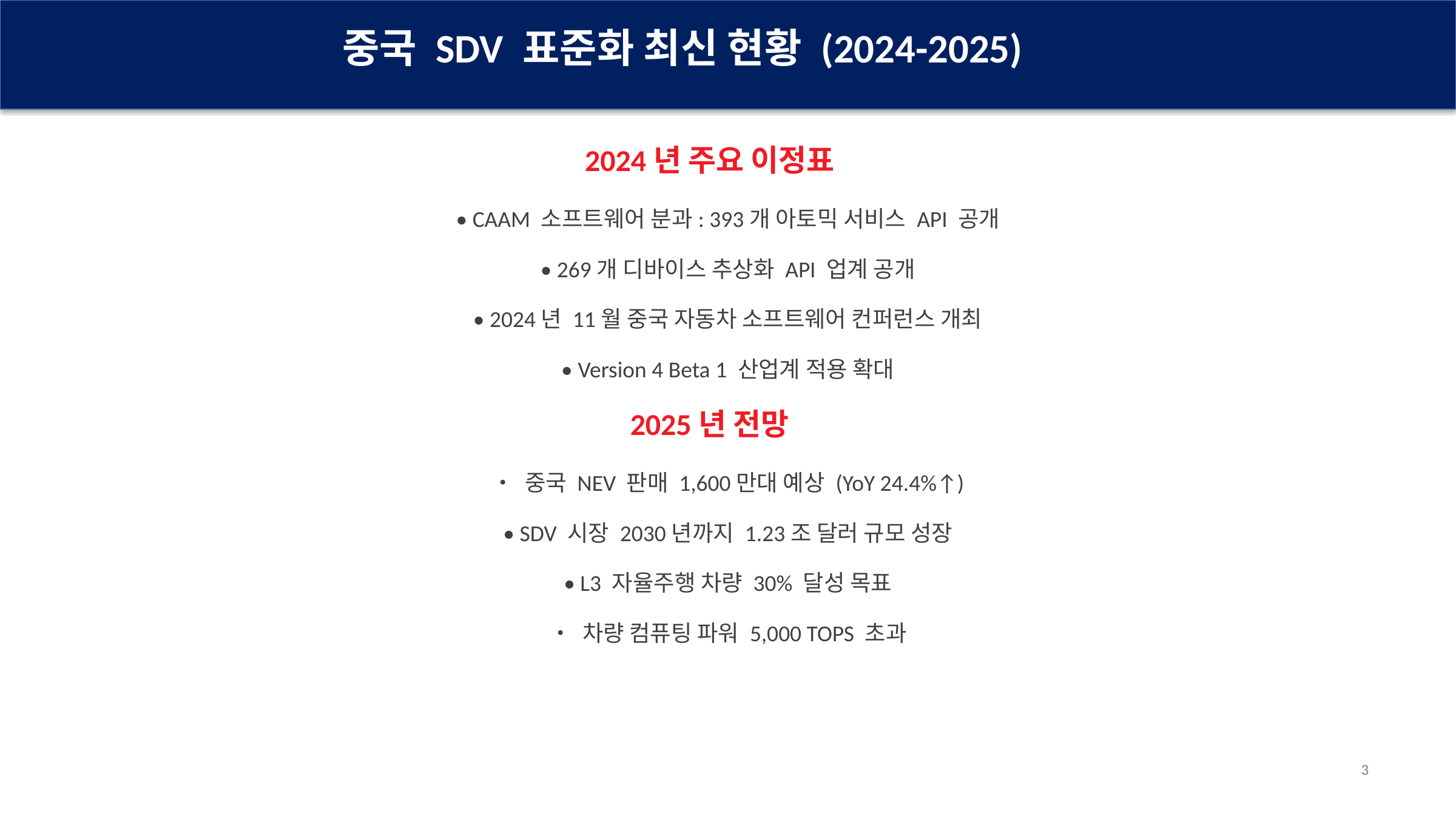

중국 SDV 표준화 최신 현황 (2024-2025)
2024년 주요 이정표
• CAAM 소프트웨어 분과: 393개 아토믹 서비스 API 공개
• 269개 디바이스 추상화 API 업계 공개
• 2024년 11월 중국 자동차 소프트웨어 컨퍼런스 개최
• Version 4 Beta 1 산업계 적용 확대
2025년 전망
• 중국 NEV 판매 1,600만대 예상 (YoY 24.4%↑)
• SDV 시장 2030년까지 1.23조 달러 규모 성장
• L3 자율주행 차량 30% 달성 목표
• 차량 컴퓨팅 파워 5,000 TOPS 초과
3